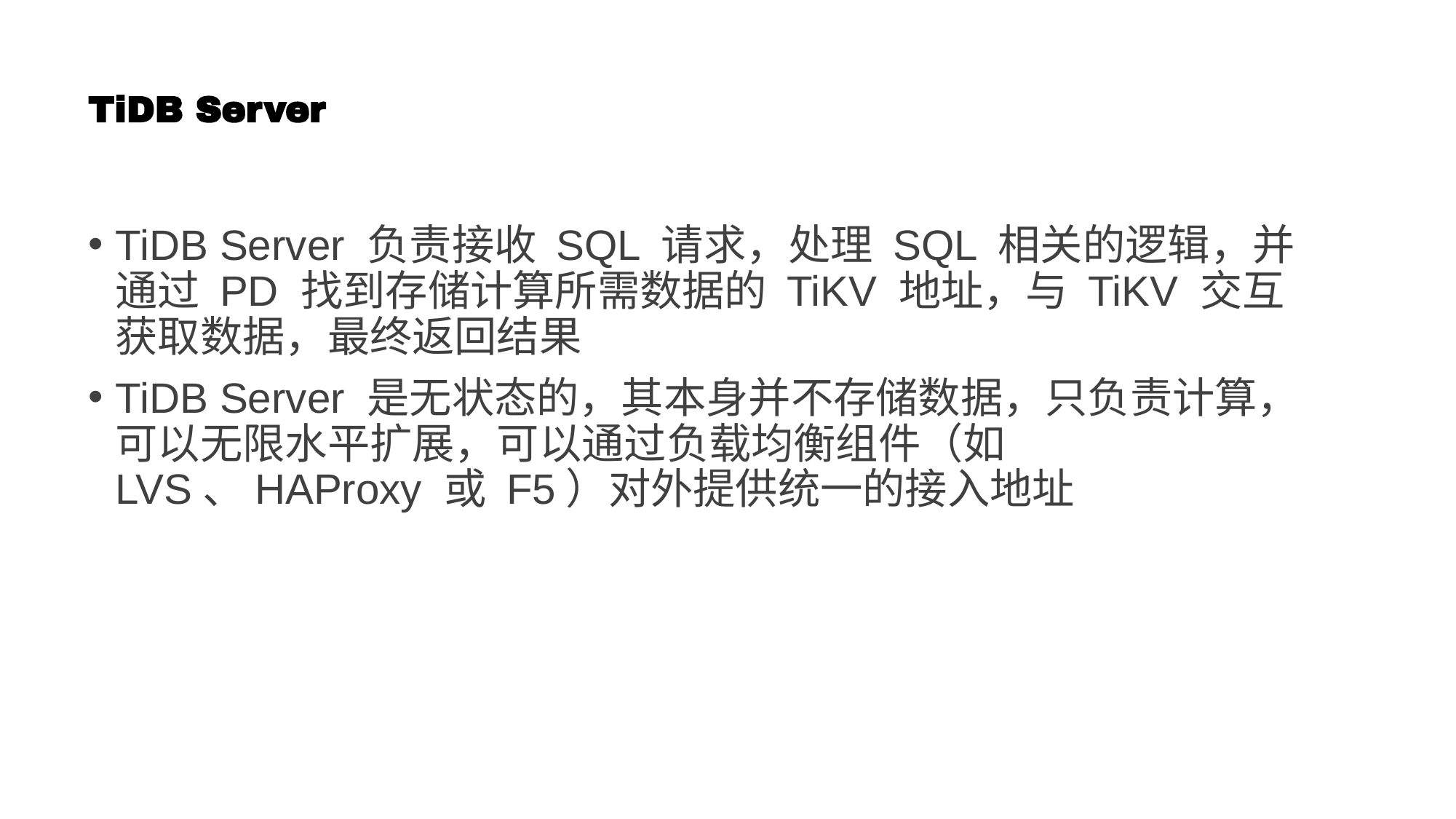

# TiDB Server
TiDB Server 负责接收 SQL 请求，处理 SQL 相关的逻辑，并通过 PD 找到存储计算所需数据的 TiKV 地址，与 TiKV 交互获取数据，最终返回结果
TiDB Server 是无状态的，其本身并不存储数据，只负责计算，可以无限水平扩展，可以通过负载均衡组件（如LVS、HAProxy 或 F5）对外提供统一的接入地址